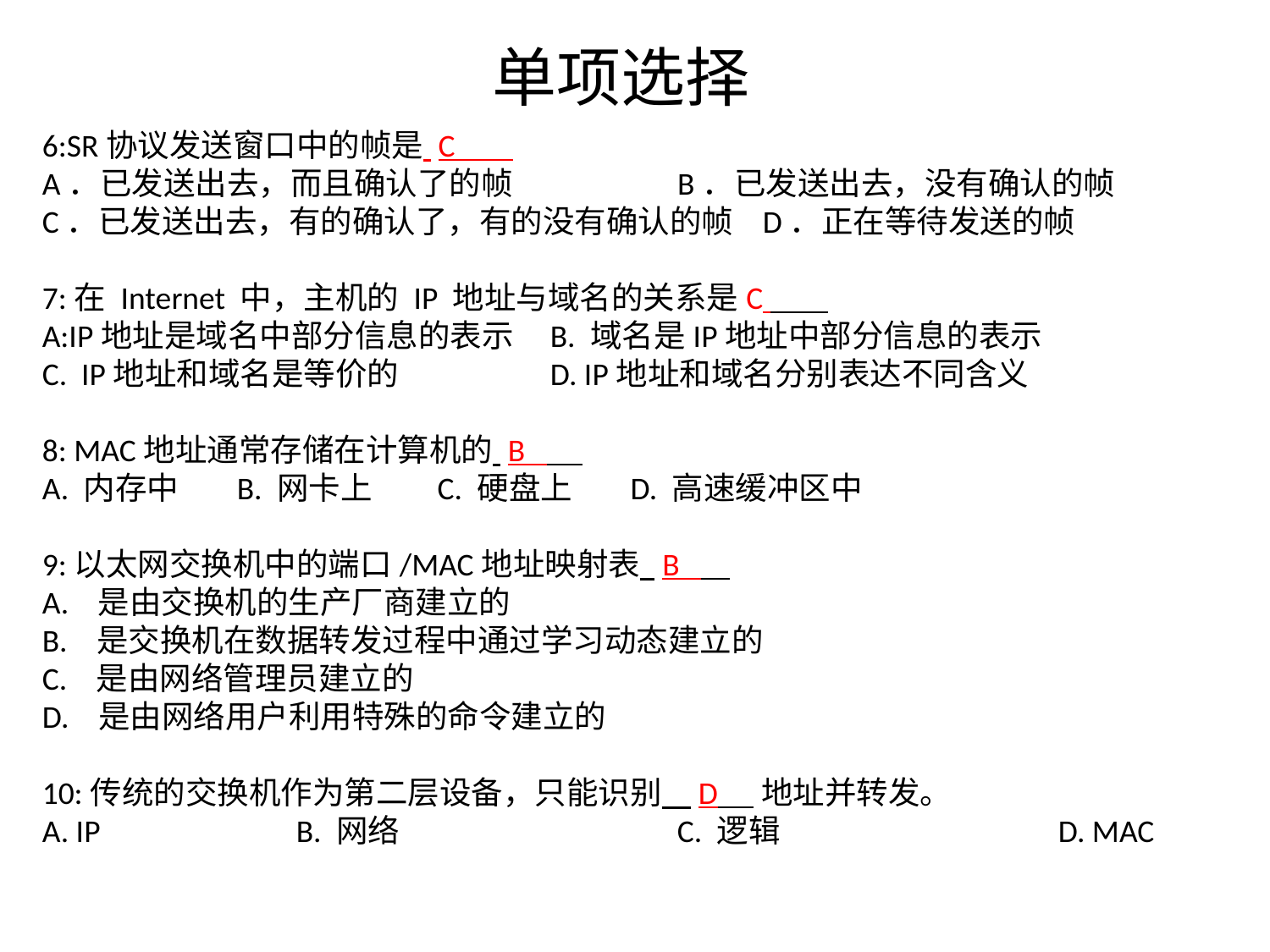

# 单项选择
6:SR协议发送窗口中的帧是 C
A．已发送出去，而且确认了的帧　 　            B．已发送出去，没有确认的帧
C．已发送出去，有的确认了，有的没有确认的帧   D．正在等待发送的帧

7:在 Internet 中，主机的 IP 地址与域名的关系是C
A:IP地址是域名中部分信息的表示 	B. 域名是IP地址中部分信息的表示
C.  IP地址和域名是等价的        	D. IP地址和域名分别表达不同含义

8: MAC地址通常存储在计算机的 B
A. 内存中       B. 网卡上        C. 硬盘上       D. 高速缓冲区中

9:以太网交换机中的端口/MAC地址映射表  B
A.   是由交换机的生产厂商建立的
B.   是交换机在数据转发过程中通过学习动态建立的
C.   是由网络管理员建立的
D.   是由网络用户利用特殊的命令建立的

10:传统的交换机作为第二层设备，只能识别    D     地址并转发。
A. IP     		B. 网络     		C. 逻辑     		D. MAC